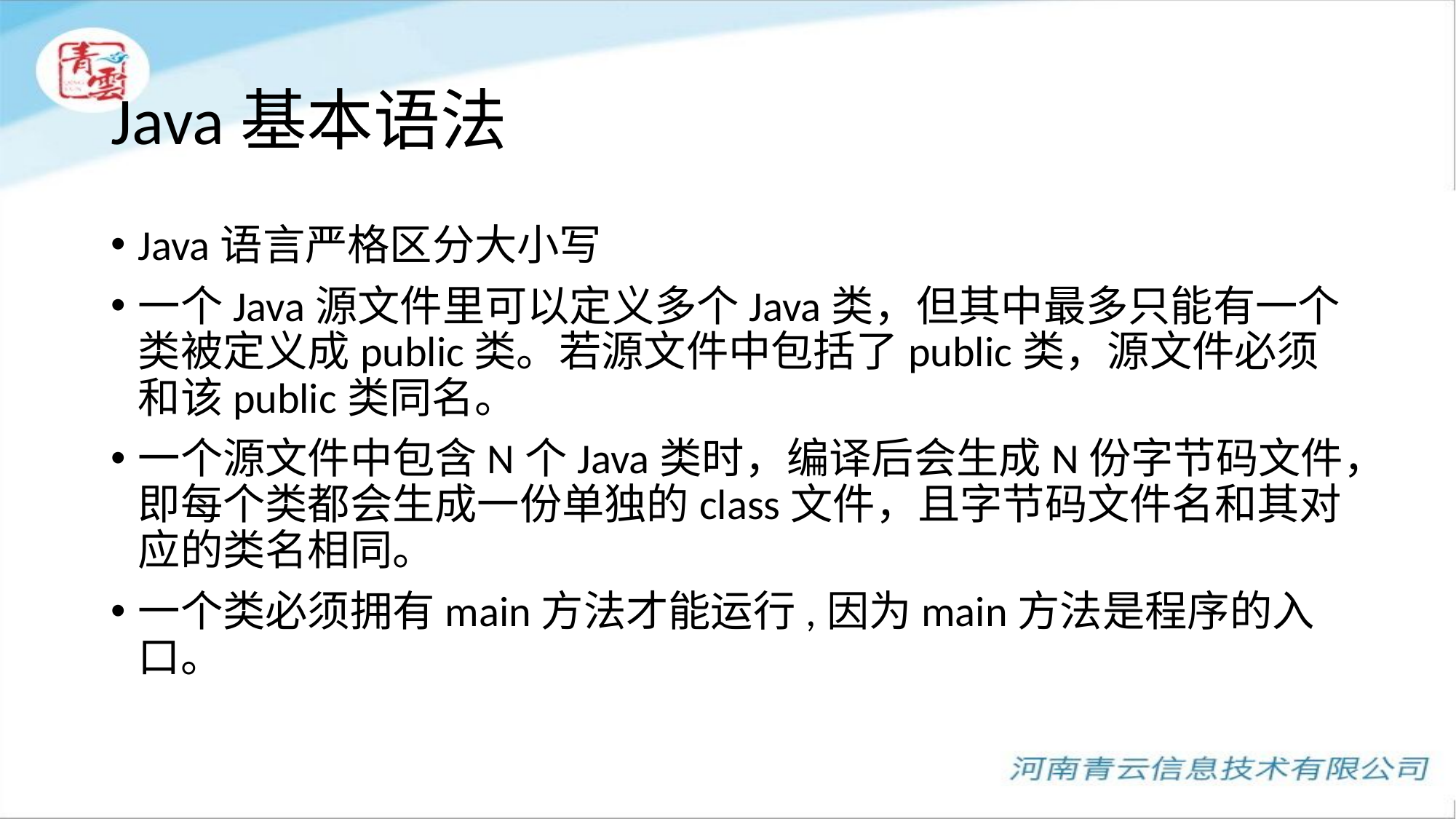

# Java基本语法
Java语言严格区分大小写
一个Java源文件里可以定义多个Java类，但其中最多只能有一个类被定义成public类。若源文件中包括了public类，源文件必须和该public类同名。
一个源文件中包含N个Java类时，编译后会生成N份字节码文件，即每个类都会生成一份单独的class文件，且字节码文件名和其对应的类名相同。
一个类必须拥有main方法才能运行,因为main方法是程序的入口。